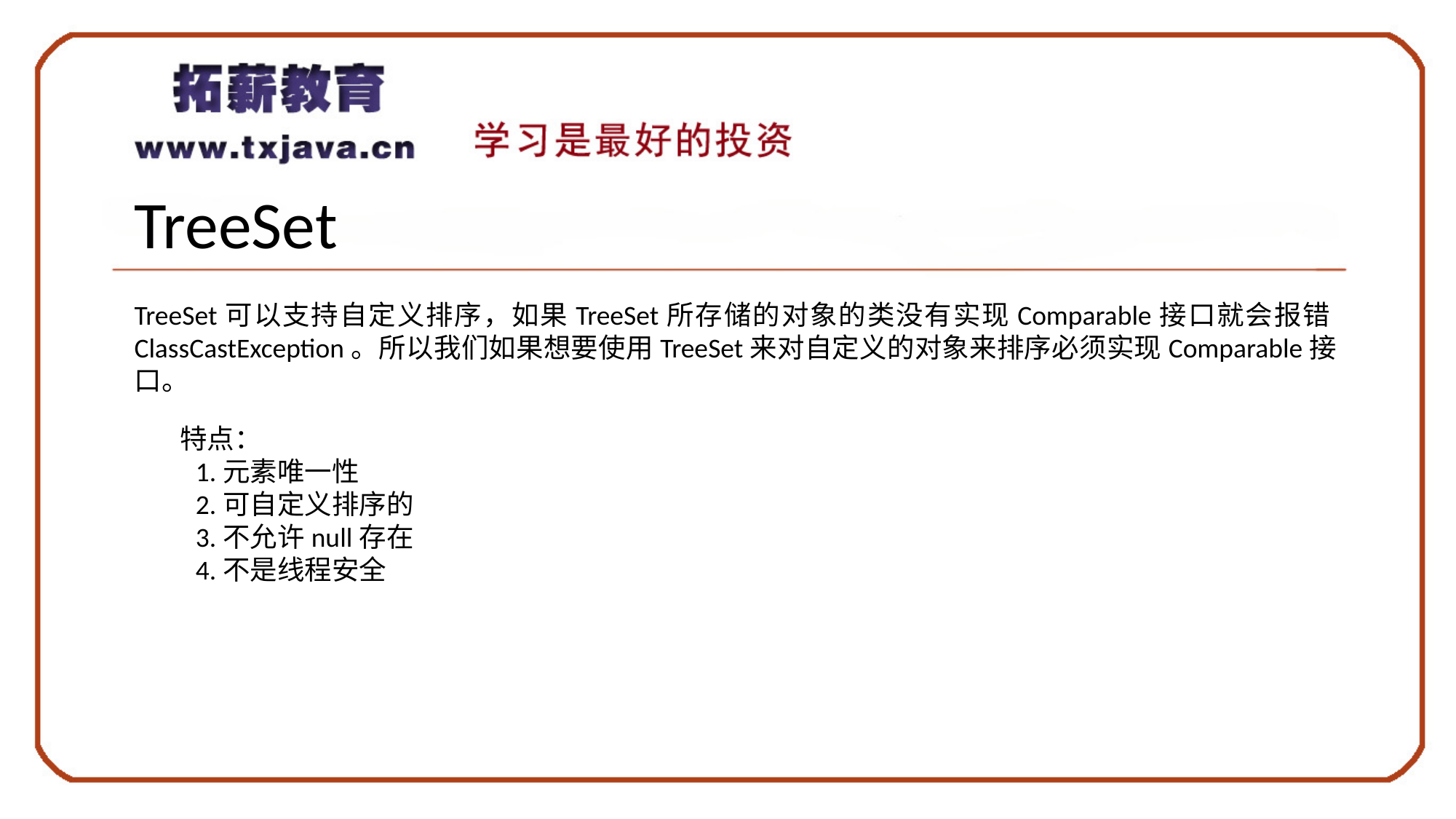

# TreeSet
TreeSet可以支持自定义排序，如果TreeSet所存储的对象的类没有实现Comparable接口就会报错ClassCastException。所以我们如果想要使用TreeSet来对自定义的对象来排序必须实现Comparable接口。
特点：
1.元素唯一性
2.可自定义排序的
3.不允许null存在
4.不是线程安全